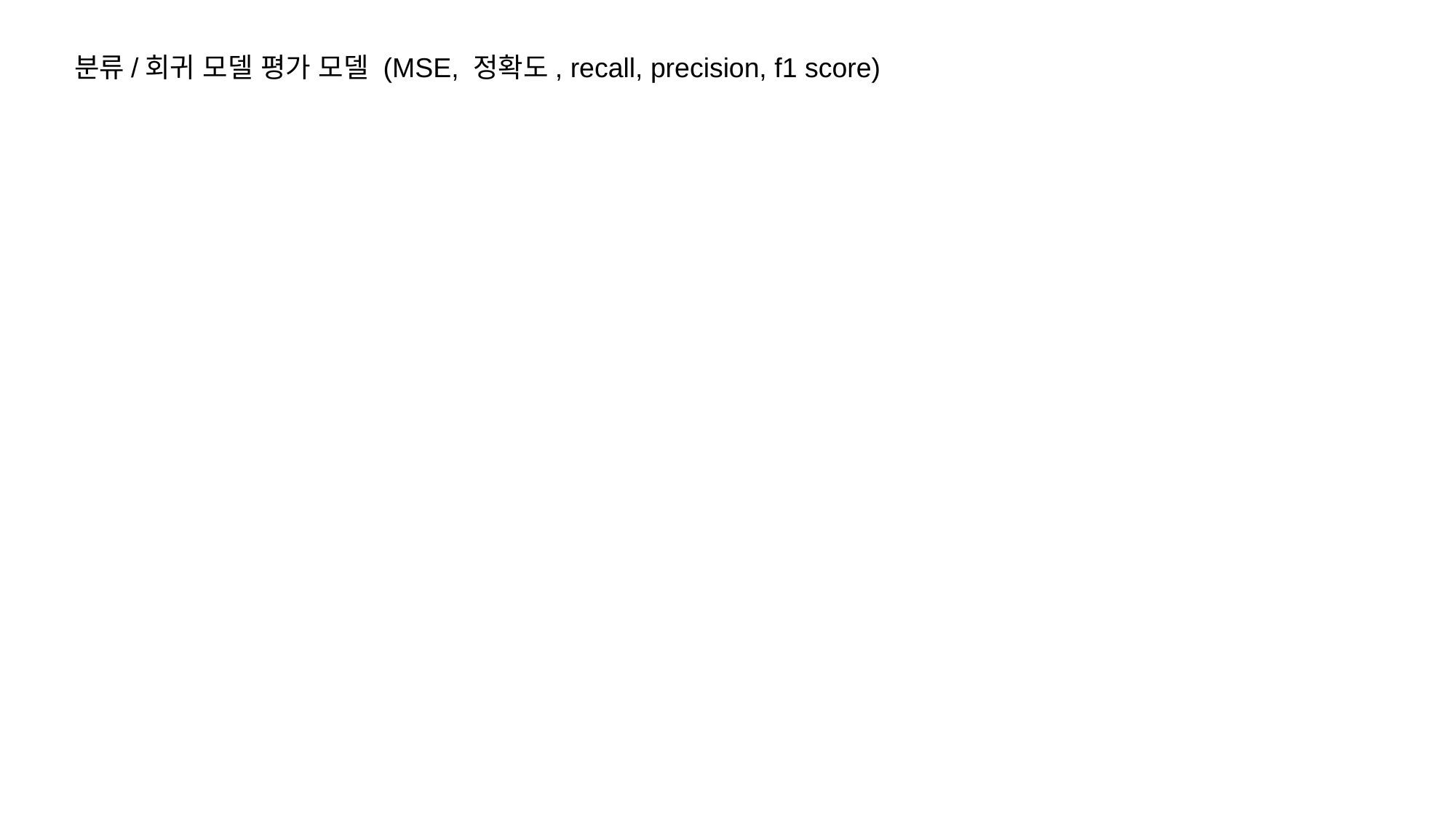

분류/회귀 모델 평가 모델 (MSE, 정확도, recall, precision, f1 score)